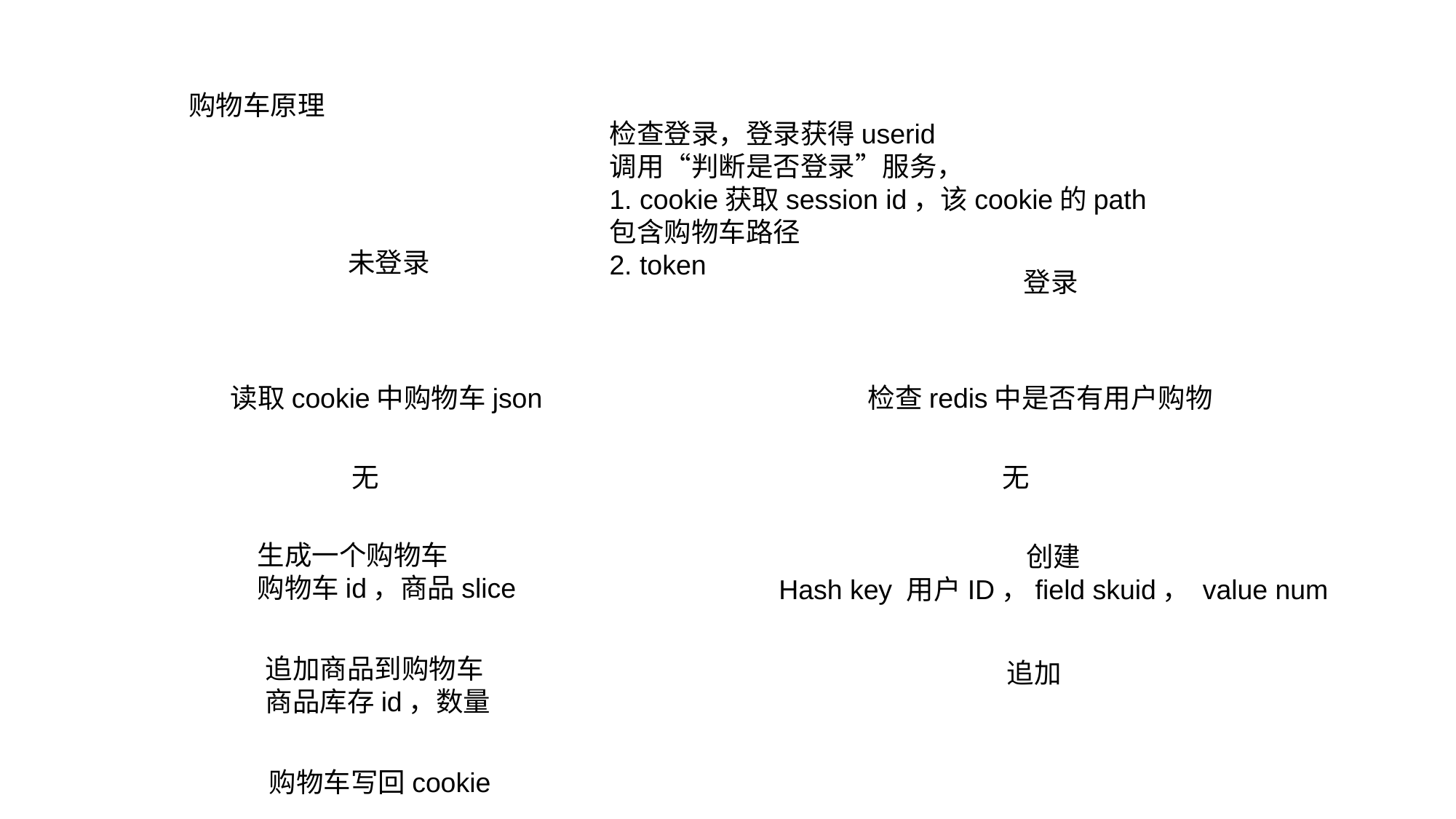

购物车原理
检查登录，登录获得userid
调用“判断是否登录”服务，
1. cookie获取session id，该cookie的path包含购物车路径
2. token
未登录
登录
读取cookie中购物车json
检查redis中是否有用户购物
无
无
生成一个购物车
购物车id，商品slice
创建
Hash key 用户ID，field skuid， value num
追加商品到购物车
商品库存id，数量
追加
购物车写回cookie